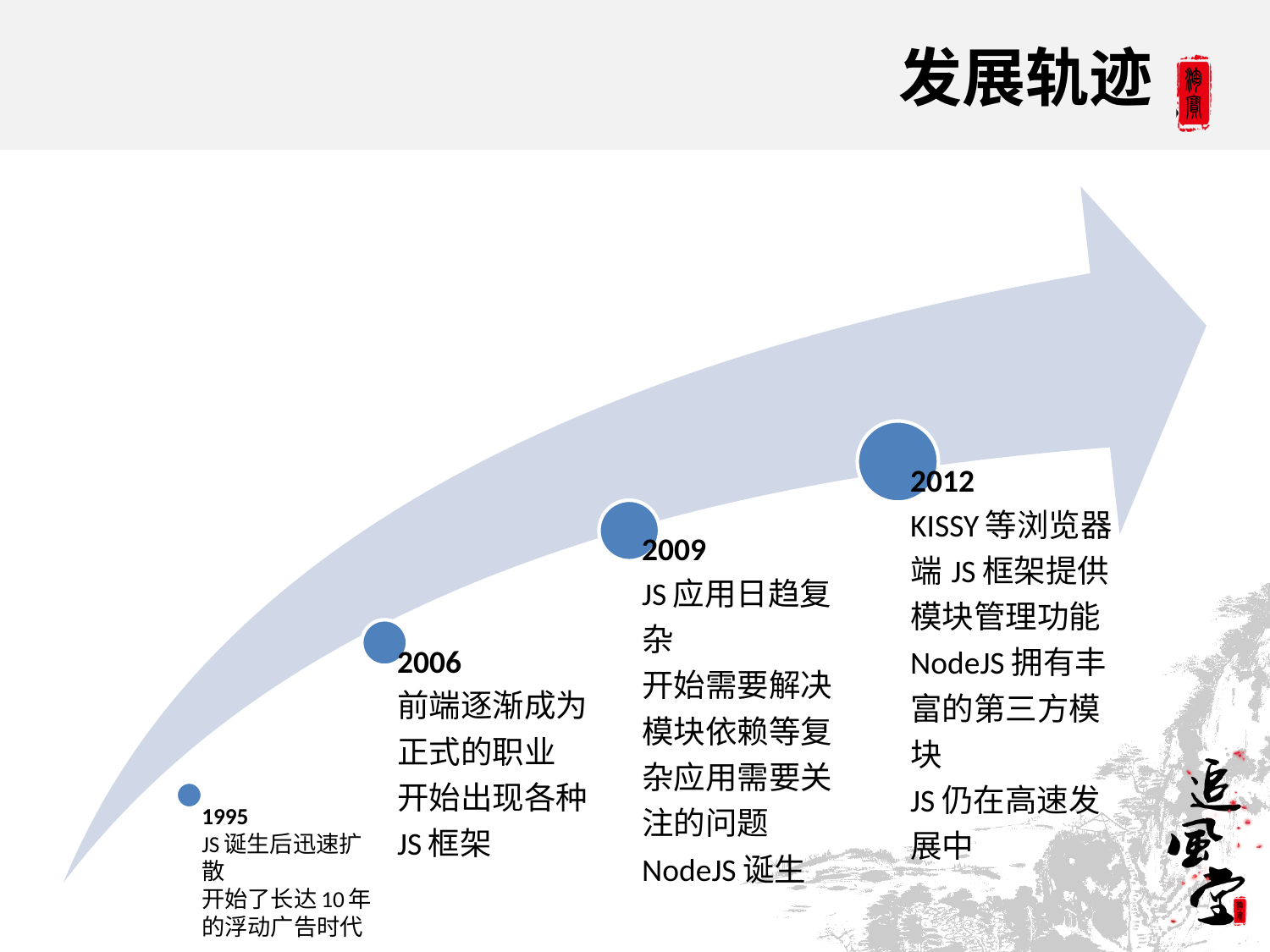

# 发展轨迹
1995
JS诞生后迅速扩散
开始了长达10年的浮动广告时代
2006
前端逐渐成为正式的职业
开始出现各种JS框架
2009
JS应用日趋复杂
开始需要解决模块依赖等复杂应用需要关注的问题
NodeJS诞生
2012
KISSY等浏览器端JS框架提供模块管理功能
NodeJS拥有丰富的第三方模块
JS仍在高速发展中